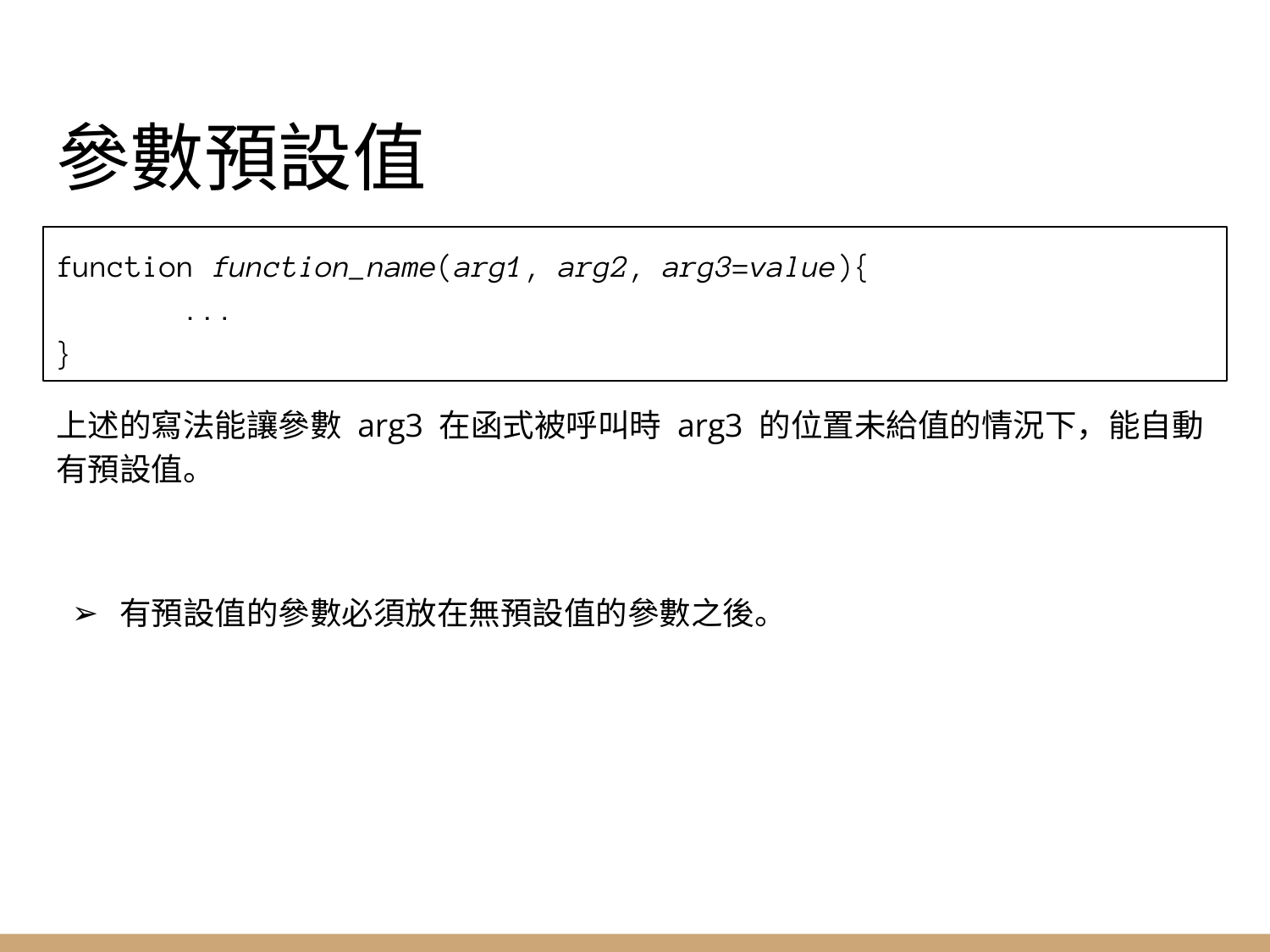

# 參數預設值
function function_name(arg1, arg2, arg3=value){
	...
}
上述的寫法能讓參數 arg3 在函式被呼叫時 arg3 的位置未給值的情況下，能自動有預設值。

有預設值的參數必須放在無預設值的參數之後。